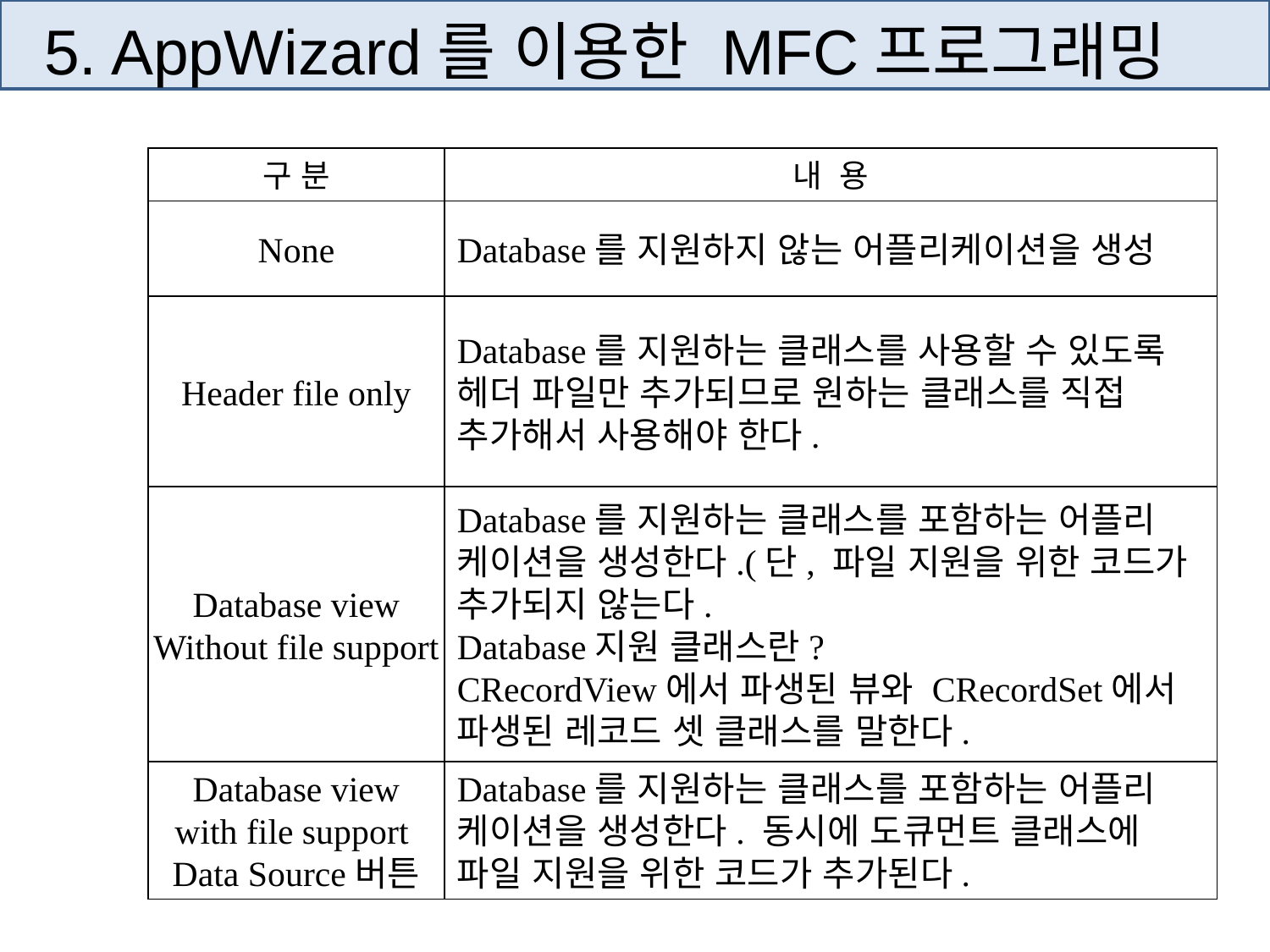

# 5. AppWizard를 이용한 MFC프로그래밍
구 분
내  용
None
Database를 지원하지 않는 어플리케이션을 생성
Header file only
Database를 지원하는 클래스를 사용할 수 있도록
헤더 파일만 추가되므로 원하는 클래스를 직접
추가해서 사용해야 한다.
Database view
Without file support
Database를 지원하는 클래스를 포함하는 어플리
케이션을 생성한다.(단, 파일 지원을 위한 코드가
추가되지 않는다.
Database지원 클래스란?
CRecordView에서 파생된 뷰와 CRecordSet에서
파생된 레코드 셋 클래스를 말한다.
Database view
with file support
Data Source버튼
Database를 지원하는 클래스를 포함하는 어플리
케이션을 생성한다. 동시에 도큐먼트 클래스에
파일 지원을 위한 코드가 추가된다.